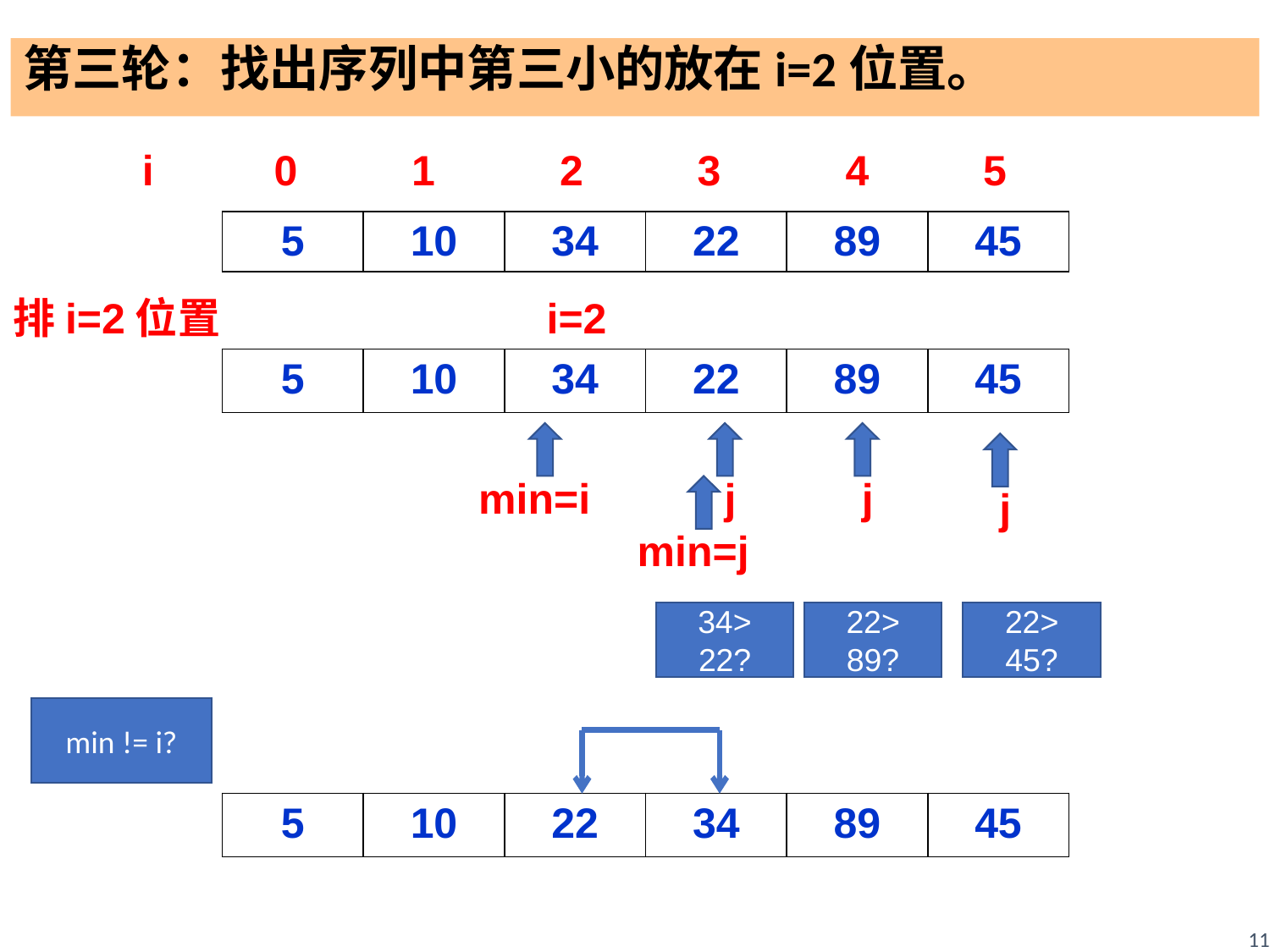

第三轮：找出序列中第三小的放在i=2位置。
i
0
1
2
3
4
5
| 5 | 10 | 34 | 22 | 89 | 45 |
| --- | --- | --- | --- | --- | --- |
排i=2位置
i=2
| 5 | 10 | 34 | 22 | 89 | 45 |
| --- | --- | --- | --- | --- | --- |

min=i

j

j

j

min=j
34> 22?
22> 89?
22> 45?
min != i?
| 5 | 10 | 22 | 34 | 89 | 45 |
| --- | --- | --- | --- | --- | --- |
11